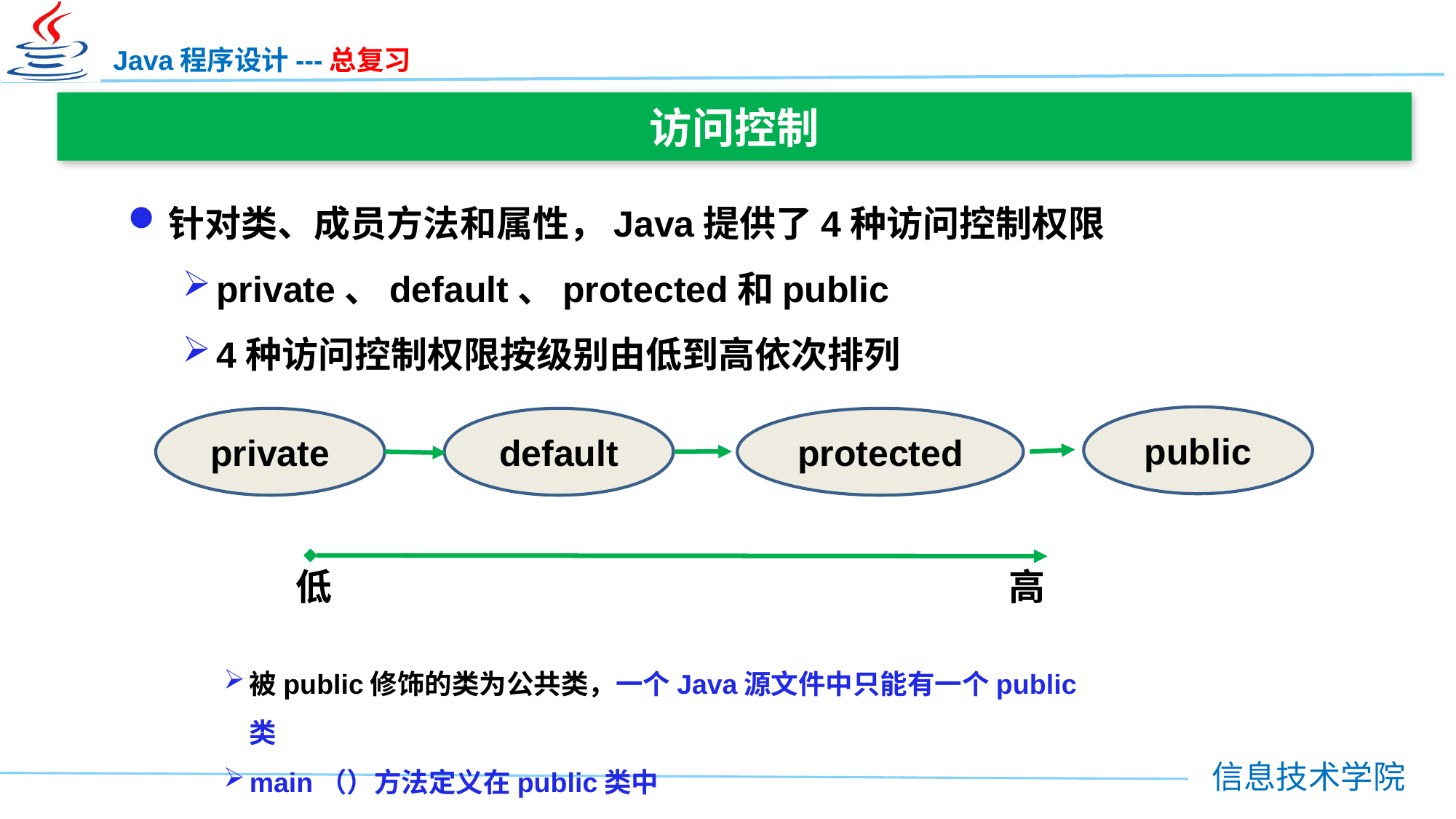

访问控制
针对类、成员方法和属性，Java提供了4种访问控制权限
private、default、protected和public
4种访问控制权限按级别由低到高依次排列
public
private
default
protected
低
高
被public修饰的类为公共类，一个Java源文件中只能有一个public类
main（）方法定义在public类中